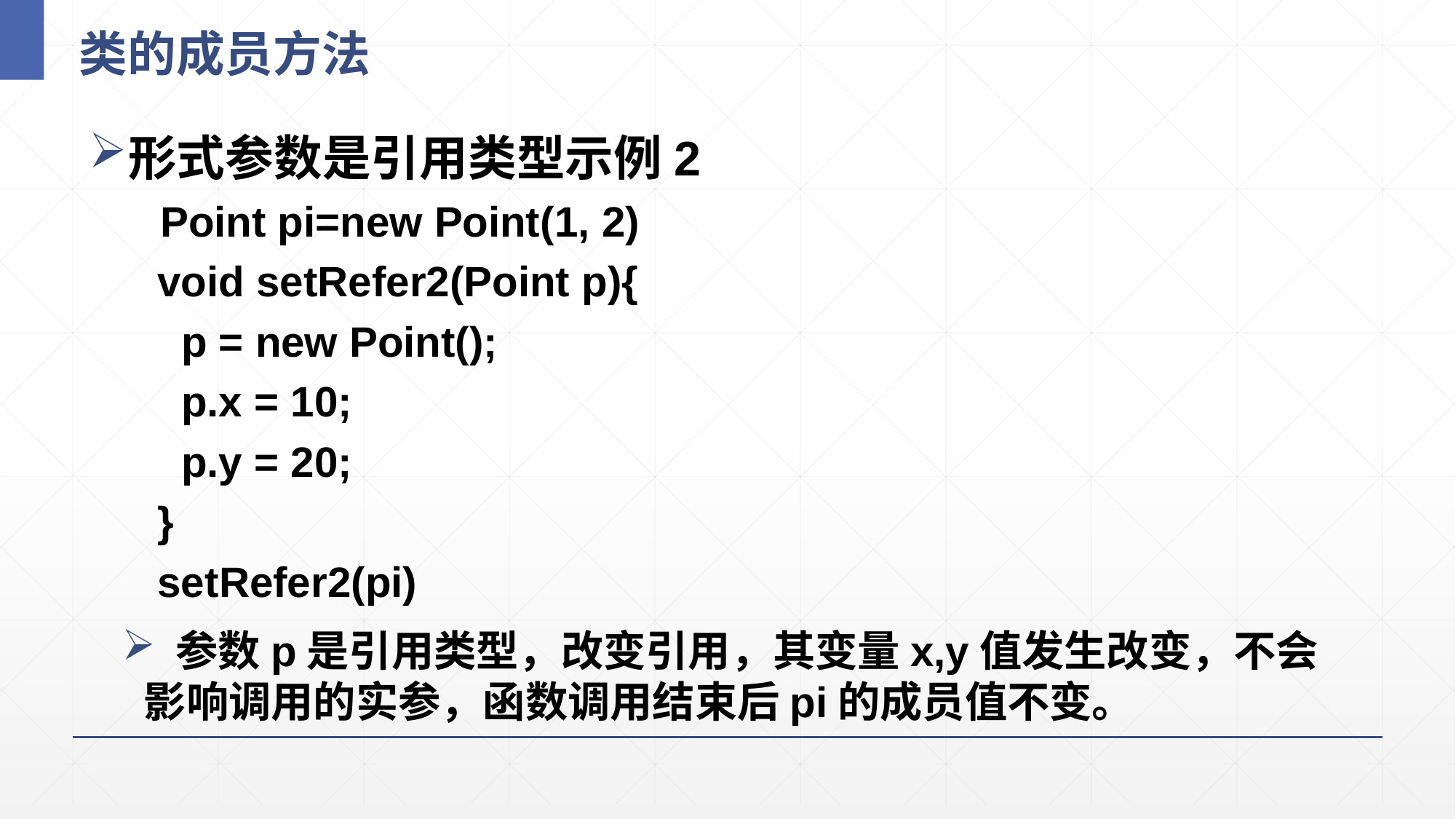

# 类的成员方法
形式参数是引用类型示例2
      Point pi=new Point(1, 2)
   void setRefer2(Point p){
     p = new Point();
     p.x = 10;
     p.y = 20;
   }
   setRefer2(pi)
 参数p是引用类型，改变引用，其变量x,y值发生改变，不会影响调用的实参，函数调用结束后pi的成员值不变。